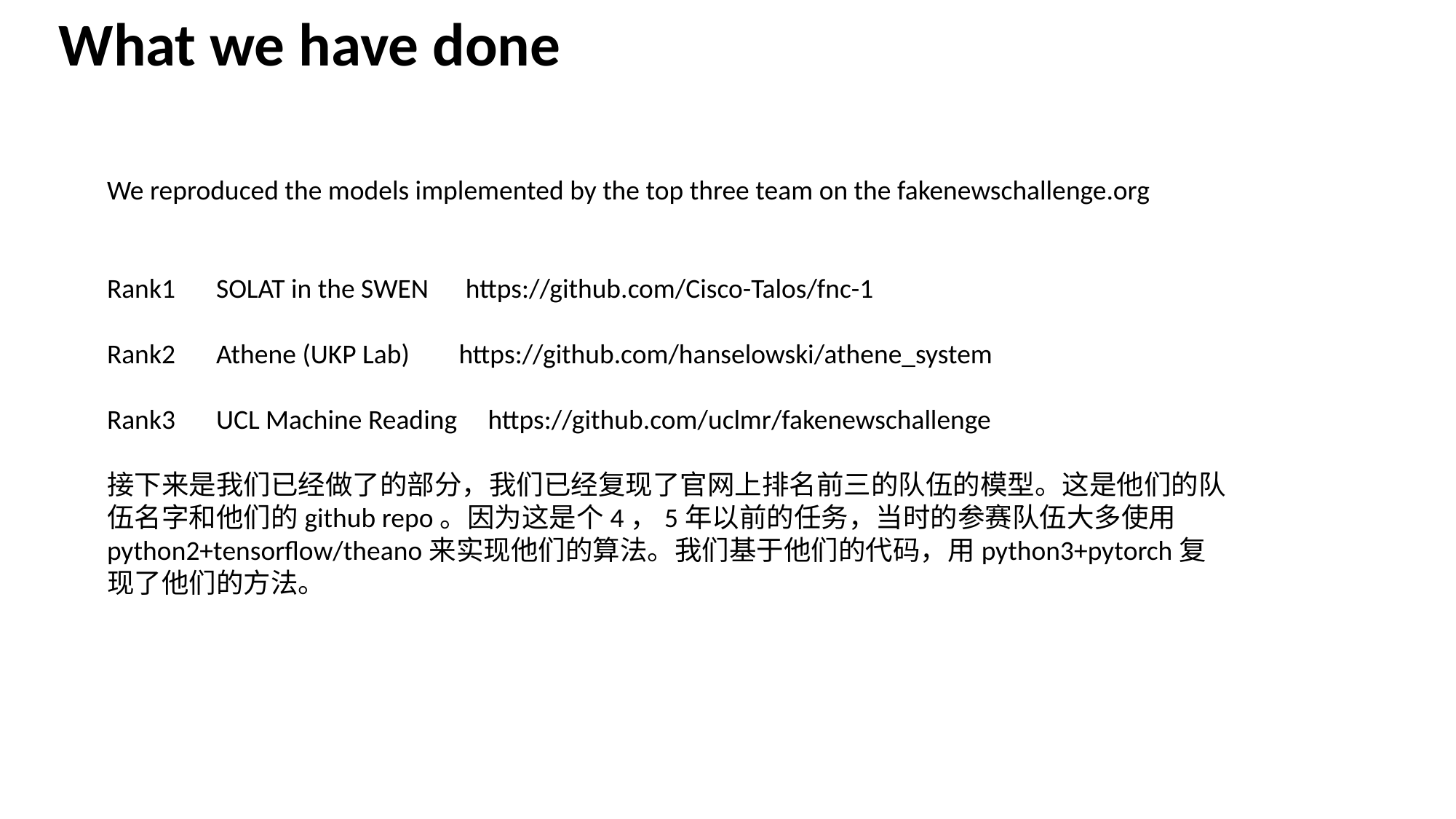

What we have done
We reproduced the models implemented by the top three team on the fakenewschallenge.org

Rank1  	SOLAT in the SWEN      https://github.com/Cisco-Talos/fnc-1

Rank2	Athene (UKP Lab)        https://github.com/hanselowski/athene_system

Rank3      	UCL Machine Reading     https://github.com/uclmr/fakenewschallenge

接下来是我们已经做了的部分，我们已经复现了官网上排名前三的队伍的模型。这是他们的队伍名字和他们的github repo。因为这是个4，5年以前的任务，当时的参赛队伍大多使用python2+tensorflow/theano来实现他们的算法。我们基于他们的代码，用python3+pytorch复现了他们的方法。